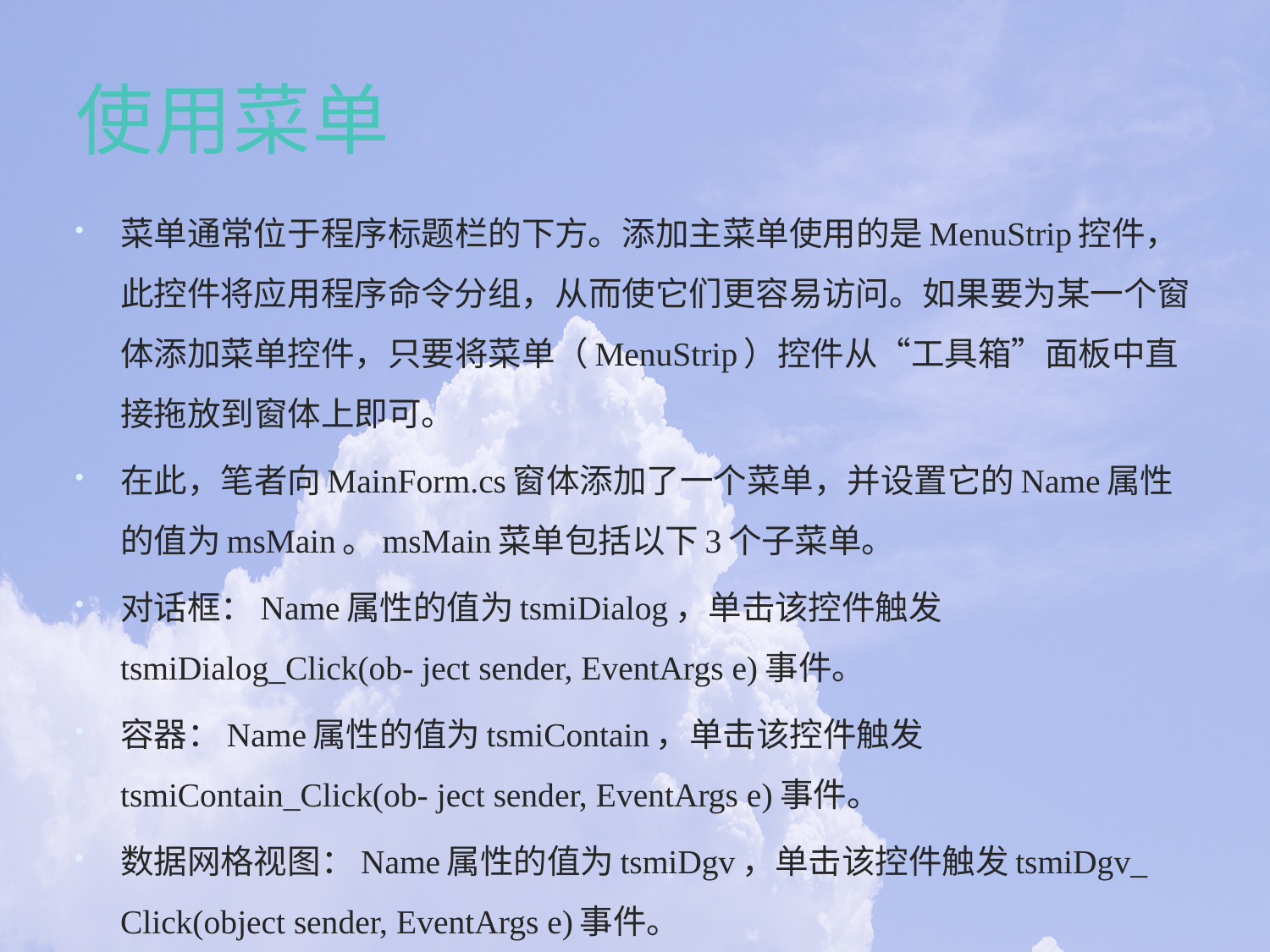

# 使用菜单
菜单通常位于程序标题栏的下方。添加主菜单使用的是MenuStrip控件，此控件将应用程序命令分组，从而使它们更容易访问。如果要为某一个窗体添加菜单控件，只要将菜单（MenuStrip）控件从“工具箱”面板中直接拖放到窗体上即可。
在此，笔者向MainForm.cs窗体添加了一个菜单，并设置它的Name属性的值为msMain。msMain菜单包括以下3个子菜单。
对话框：Name属性的值为tsmiDialog，单击该控件触发tsmiDialog_Click(ob- ject sender, EventArgs e)事件。
容器：Name属性的值为tsmiContain，单击该控件触发tsmiContain_Click(ob- ject sender, EventArgs e)事件。
数据网格视图：Name属性的值为tsmiDgv，单击该控件触发tsmiDgv_ Click(object sender, EventArgs e)事件。